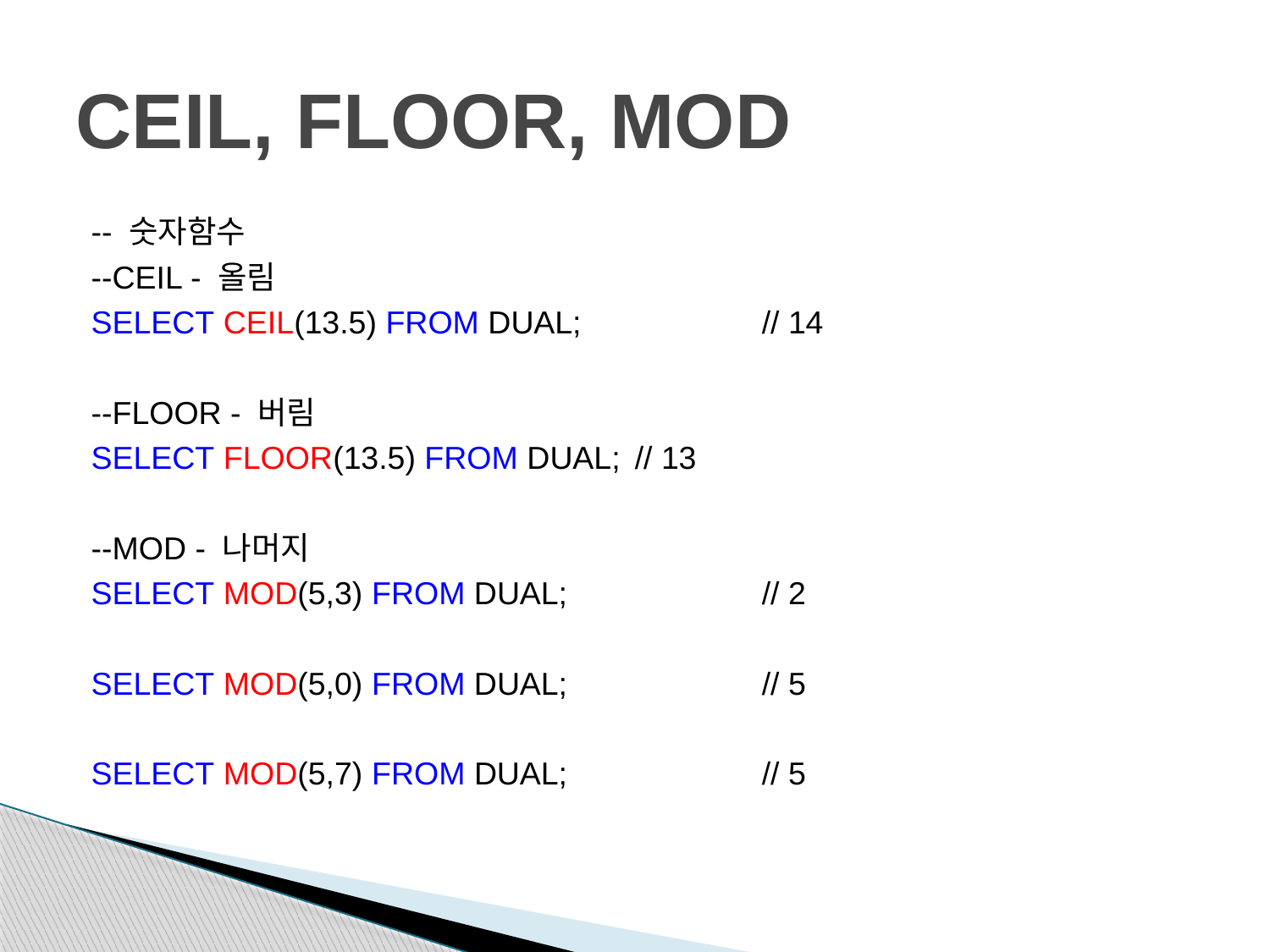

# CEIL, FLOOR, MOD
-- 숫자함수
--CEIL - 올림
SELECT CEIL(13.5) FROM DUAL;		// 14

--FLOOR - 버림
SELECT FLOOR(13.5) FROM DUAL;	// 13

--MOD - 나머지
SELECT MOD(5,3) FROM DUAL;		// 2

SELECT MOD(5,0) FROM DUAL;		// 5

SELECT MOD(5,7) FROM DUAL;		// 5